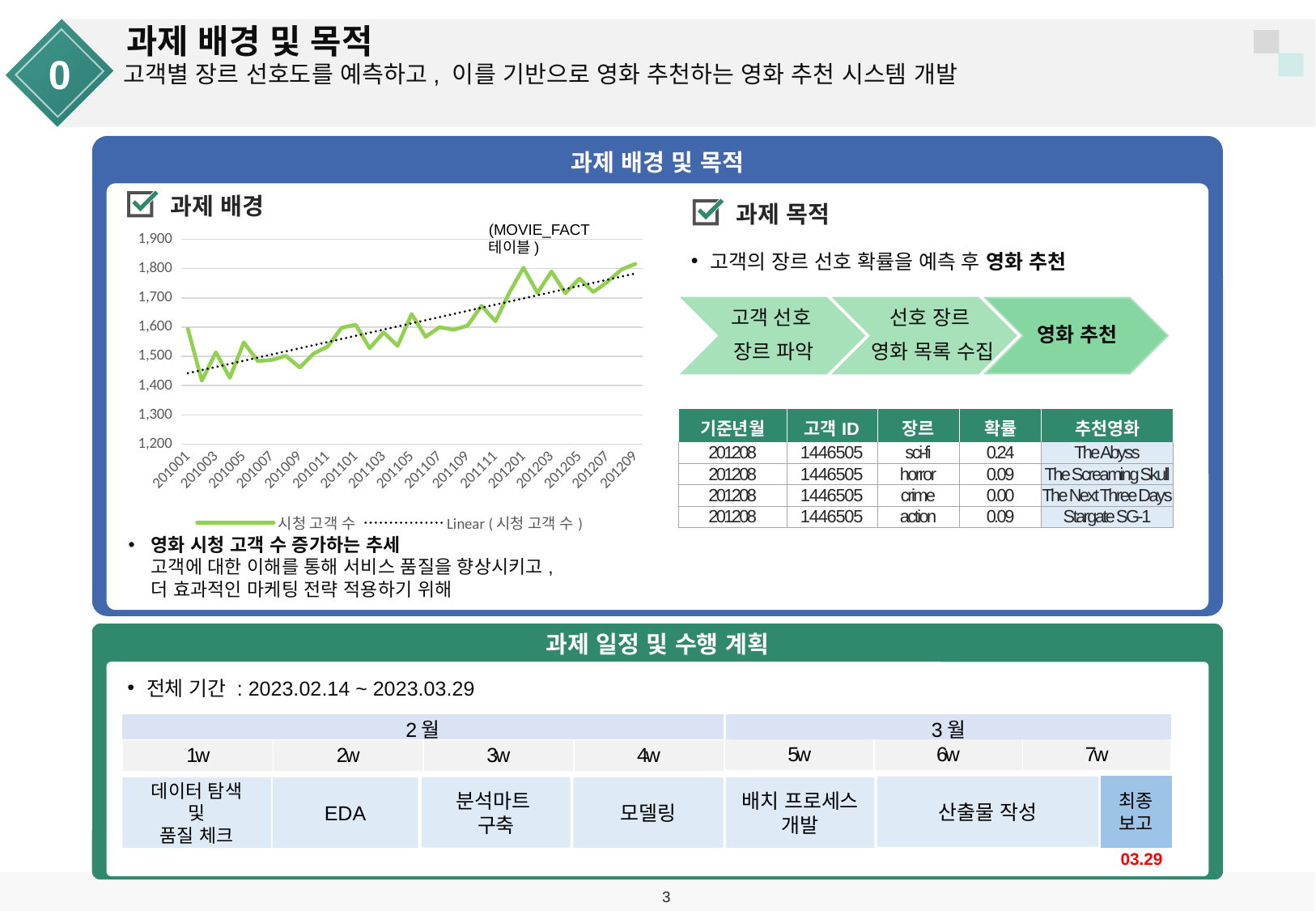

과제 배경 및 목적

0
고객별 장르 선호도를 예측하고, 이를 기반으로 영화 추천하는 영화 추천 시스템 개발

과제 배경 및 목적

과제 배경

과제 목적
(MOVIE_FACT 테이블)

### Chart

| Category | 시청 고객 수 |
|---|---|
| 201001 | 1594.0 |
| 201002 | 1417.0 |
| 201003 | 1514.0 |
| 201004 | 1427.0 |
| 201005 | 1548.0 |
| 201006 | 1484.0 |
| 201007 | 1488.0 |
| 201008 | 1502.0 |
| 201009 | 1462.0 |
| 201010 | 1510.0 |
| 201011 | 1534.0 |
| 201012 | 1598.0 |
| 201101 | 1608.0 |
| 201102 | 1528.0 |
| 201103 | 1582.0 |
| 201104 | 1536.0 |
| 201105 | 1645.0 |
| 201106 | 1567.0 |
| 201107 | 1600.0 |
| 201108 | 1591.0 |
| 201109 | 1605.0 |
| 201110 | 1673.0 |
| 201111 | 1620.0 |
| 201112 | 1719.0 |
| 201201 | 1803.0 |
| 201202 | 1717.0 |
| 201203 | 1790.0 |
| 201204 | 1716.0 |
| 201205 | 1766.0 |
| 201206 | 1720.0 |
| 201207 | 1755.0 |
| 201208 | 1797.0 |
| 201209 | 1816.0 |
고객의 장르 선호 확률을 예측 후 영화 추천

고객 선호
장르 파악
선호 장르
영화 목록 수집
영화 추천
| 기준년월 | 고객ID | 장르 | 확률 | 추천영화 |
| --- | --- | --- | --- | --- |
| 201208 | 1446505 | sci-fi | 0.24 | The Abyss |
| 201208 | 1446505 | horror | 0.09 | The Screaming Skull |
| 201208 | 1446505 | crime | 0.00 | The Next Three Days |
| 201208 | 1446505 | action | 0.09 | Stargate SG-1 |
영화 시청 고객 수 증가하는 추세
고객에 대한 이해를 통해 서비스 품질을 향상시키고,
더 효과적인 마케팅 전략 적용하기 위해

과제 일정 및 수행 계획

전체 기간 : 2023.02.14 ~ 2023.03.29
| 2월 |
| --- |
| 3월 |
| --- |
| 5w | 6w | 7w |
| --- | --- | --- |
| 1w | 2w | 3w | 4w |
| --- | --- | --- | --- |
산출물 작성
최종 보고
분석마트
구축
데이터 탐색
및
품질 체크
EDA
모델링
배치 프로세스
개발
03.29
3